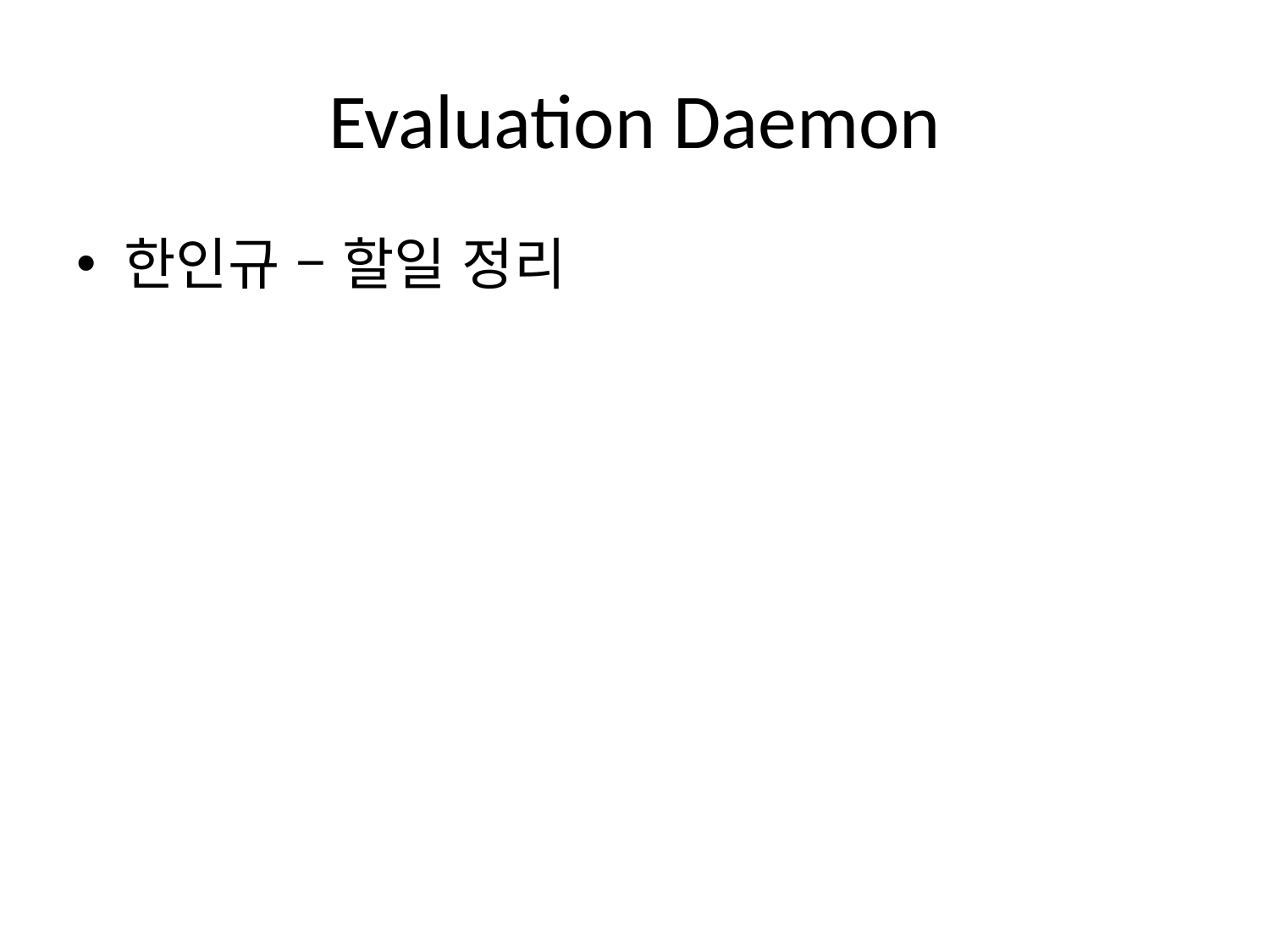

# Evaluation Daemon
한인규 – 할일 정리